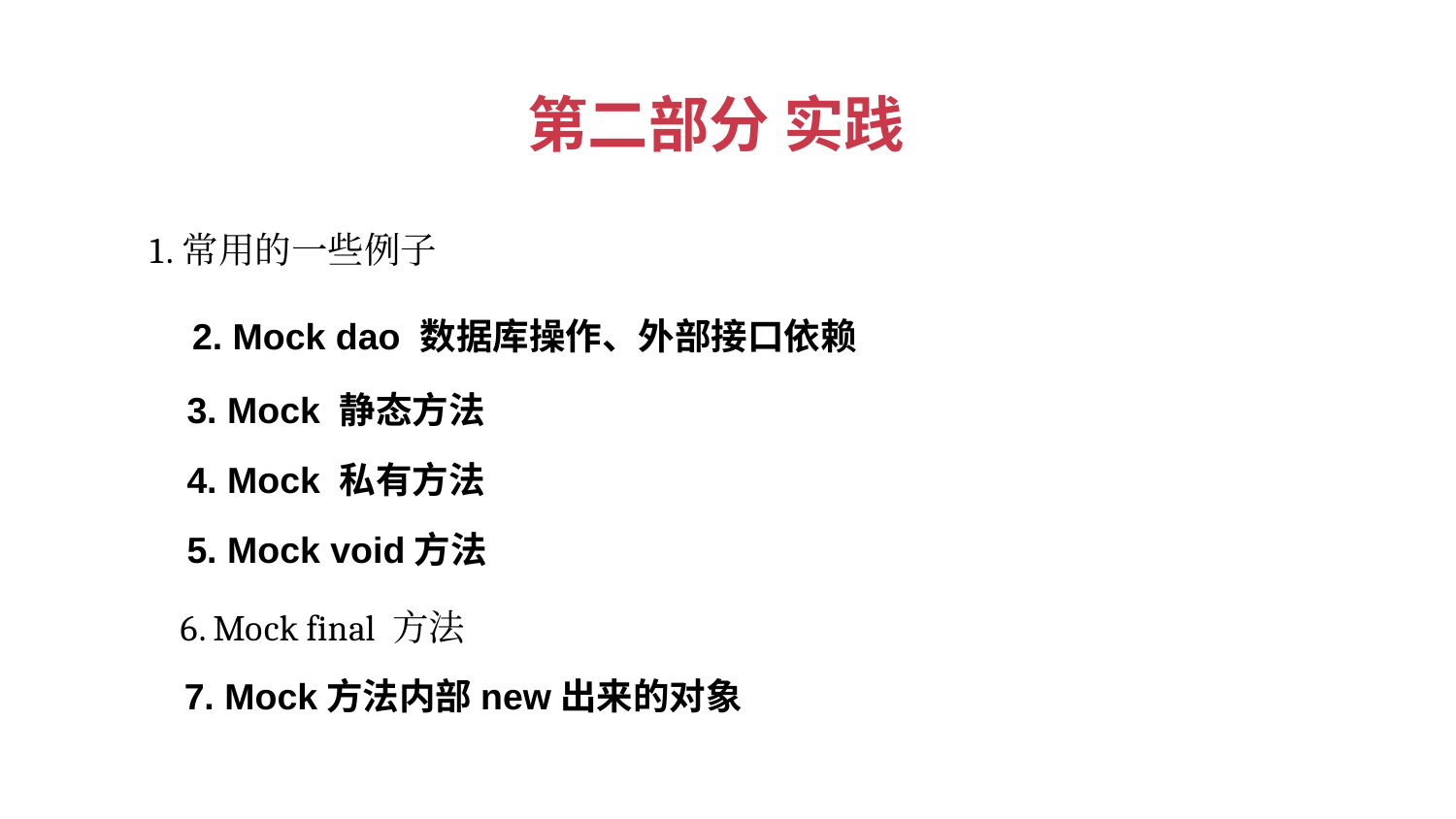

第二部分 实践
1.常用的一些例子
2. Mock dao 数据库操作、外部接口依赖
3. Mock 静态方法
4. Mock 私有方法
5. Mock void方法
6. Mock final 方法
7. Mock方法内部new出来的对象